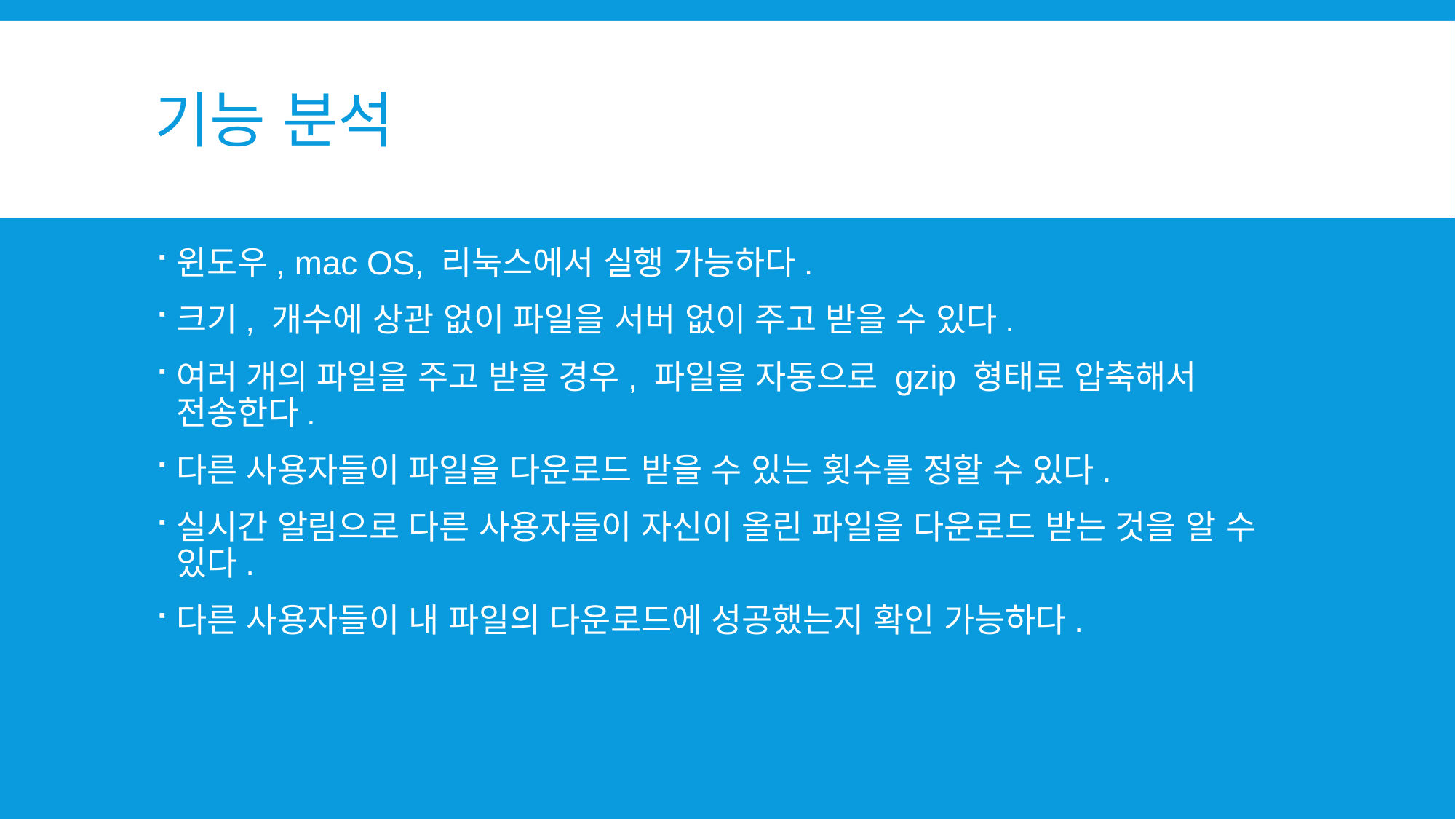

# 기능 분석
윈도우, mac OS, 리눅스에서 실행 가능하다.
크기, 개수에 상관 없이 파일을 서버 없이 주고 받을 수 있다.
여러 개의 파일을 주고 받을 경우, 파일을 자동으로 gzip 형태로 압축해서 전송한다.
다른 사용자들이 파일을 다운로드 받을 수 있는 횟수를 정할 수 있다.
실시간 알림으로 다른 사용자들이 자신이 올린 파일을 다운로드 받는 것을 알 수 있다.
다른 사용자들이 내 파일의 다운로드에 성공했는지 확인 가능하다.